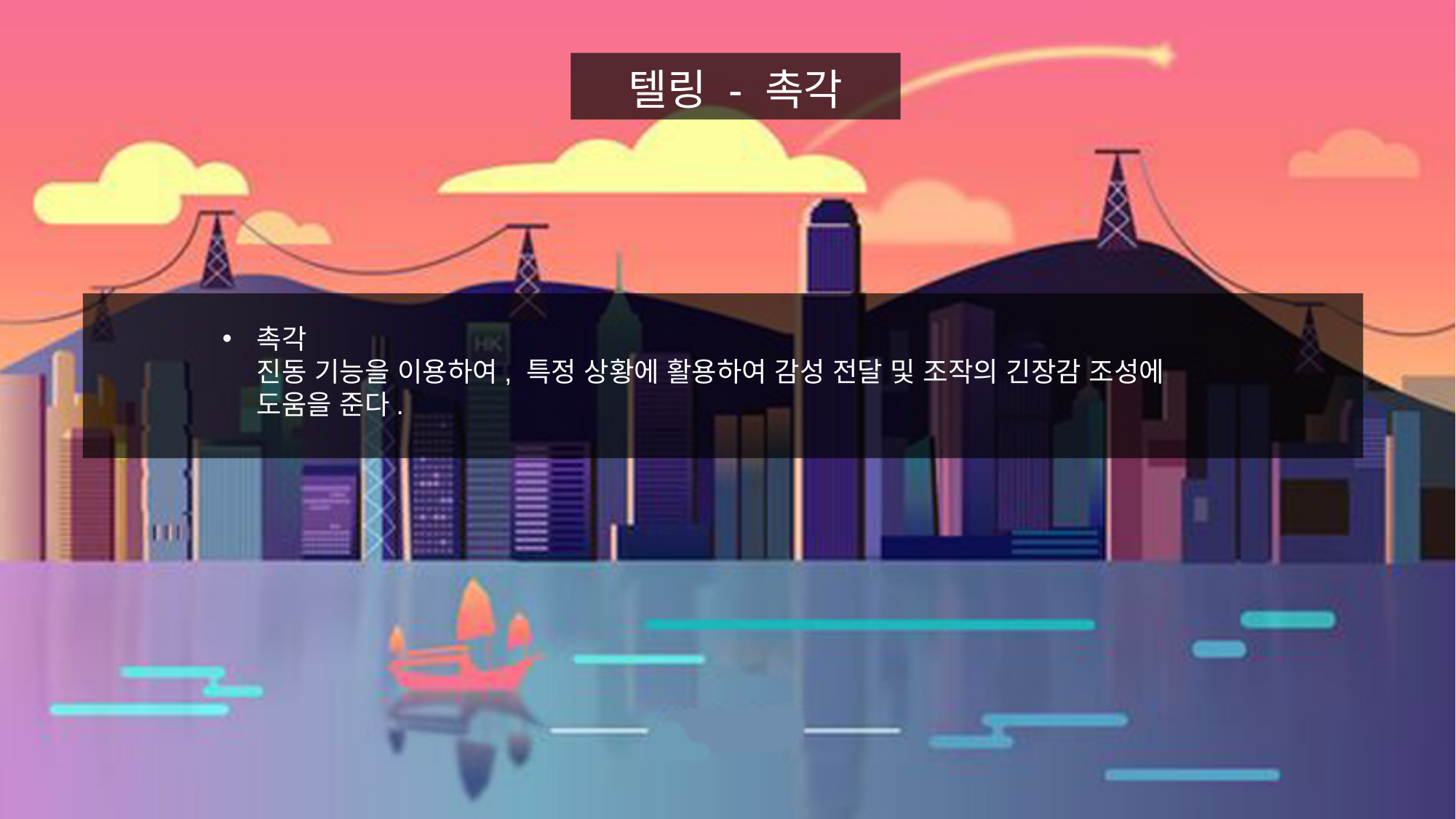

텔링 - 촉각

촉각
진동 기능을 이용하여, 특정 상황에 활용하여 감성 전달 및 조작의 긴장감 조성에 도움을 준다.